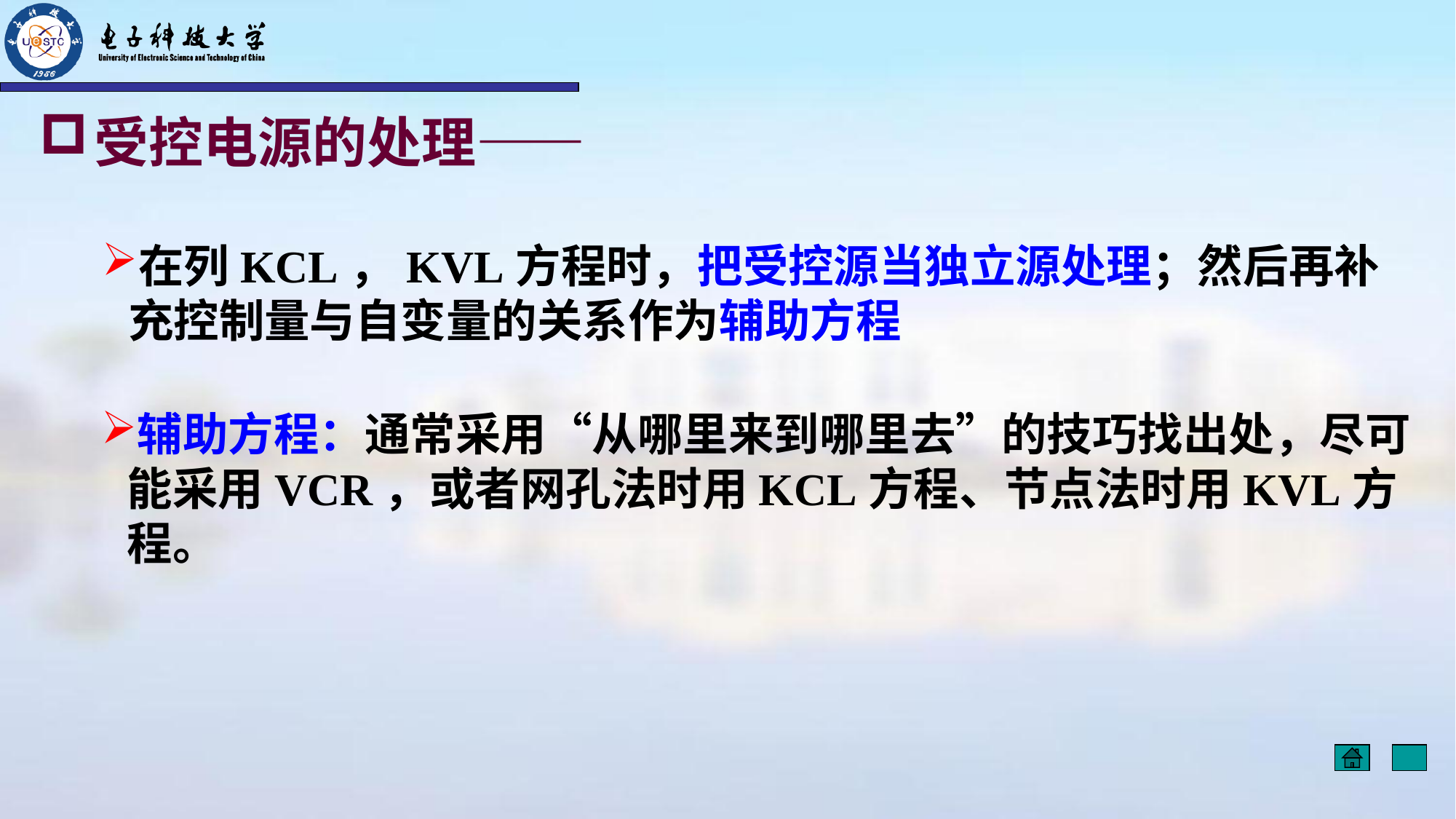

受控电源的处理——
在列KCL，KVL方程时，把受控源当独立源处理；然后再补充控制量与自变量的关系作为辅助方程
辅助方程：通常采用“从哪里来到哪里去”的技巧找出处，尽可能采用VCR，或者网孔法时用KCL方程、节点法时用KVL方程。